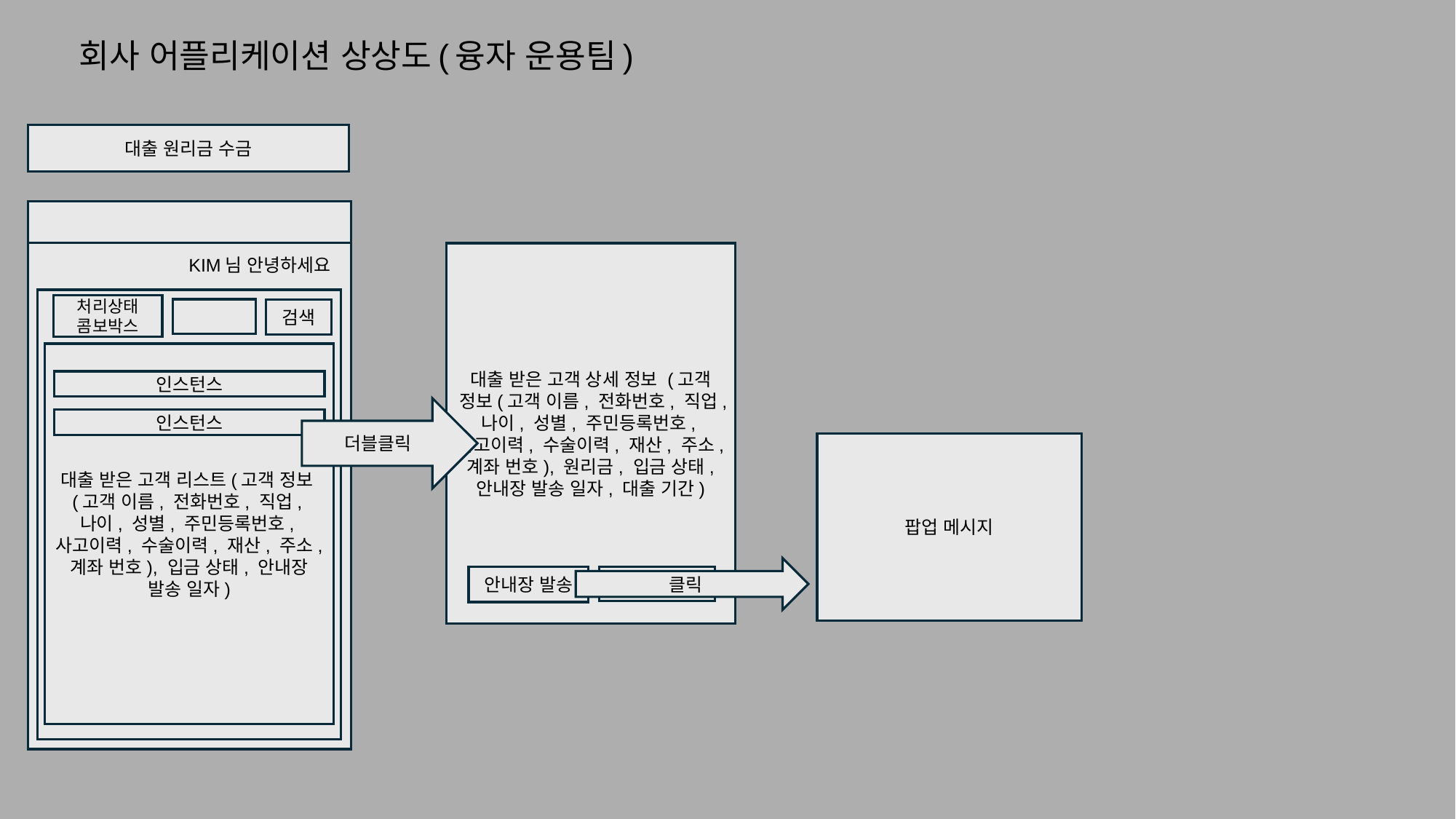

# 회사 어플리케이션 상상도(융자 운용팀)
대출 원리금 수금

대출 받은 고객 상세 정보 (고객 정보(고객 이름, 전화번호, 직업,나이, 성별, 주민등록번호,사고이력, 수술이력, 재산, 주소, 계좌 번호), 원리금, 입금 상태, 안내장 발송 일자, 대출 기간)
KIM님 안녕하세요

처리상태 콤보박스

검색
대출 받은 고객 리스트(고객 정보(고객 이름, 전화번호, 직업,나이, 성별, 주민등록번호,사고이력, 수술이력, 재산, 주소, 계좌 번호), 입금 상태, 안내장 발송 일자)
인스턴스
더블클릭
인스턴스
팝업 메시지
클릭
안내장 발송
취소